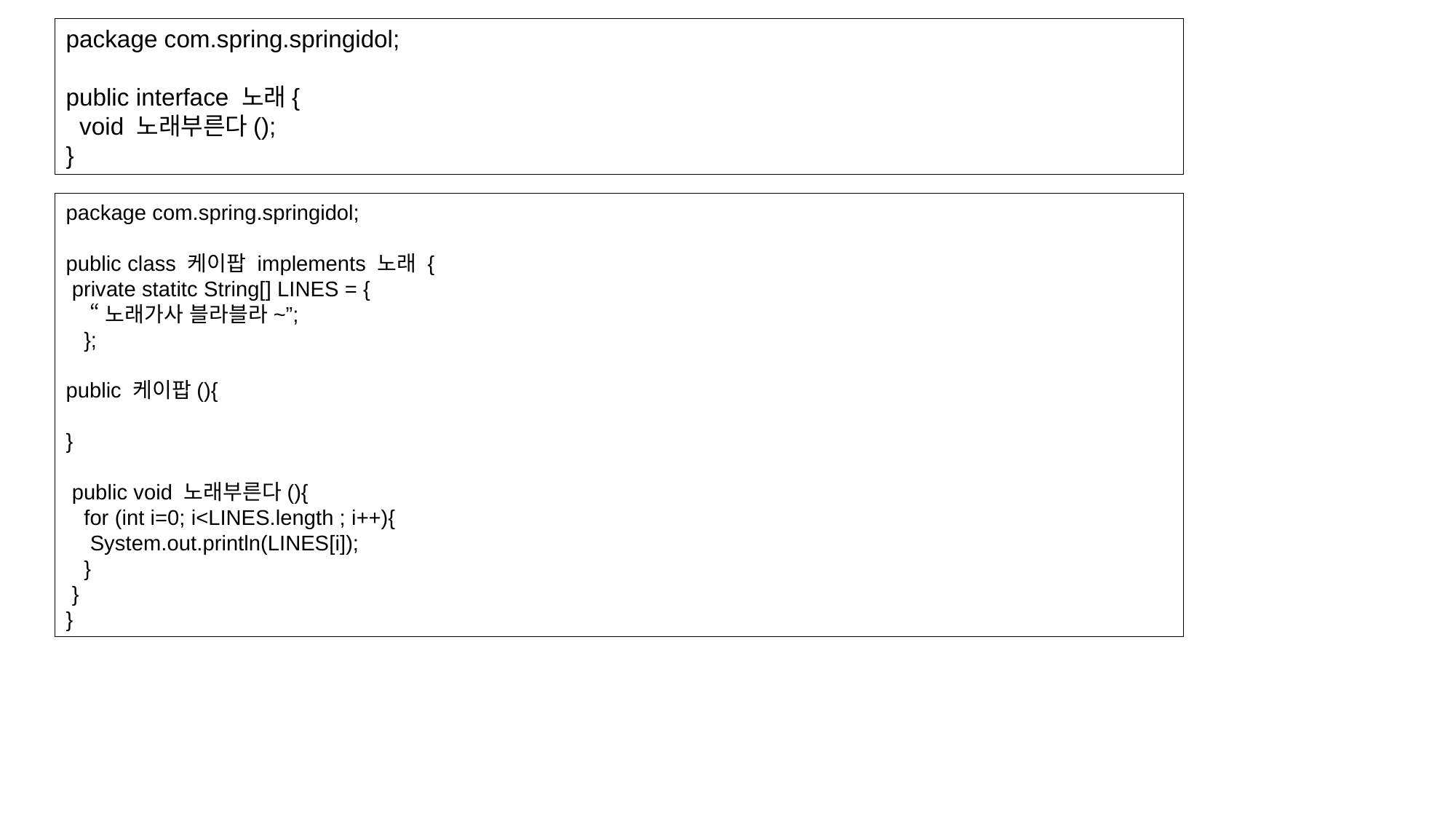

package com.spring.springidol;

public interface 노래{
  void 노래부른다();
}
package com.spring.springidol;

public class 케이팝 implements 노래 {
 private statitc String[] LINES = {
    “노래가사 블라블라~”;
   };

public 케이팝(){

}

 public void 노래부른다(){
   for (int i=0; i<LINES.length ; i++){
    System.out.println(LINES[i]);
   }
 }
}